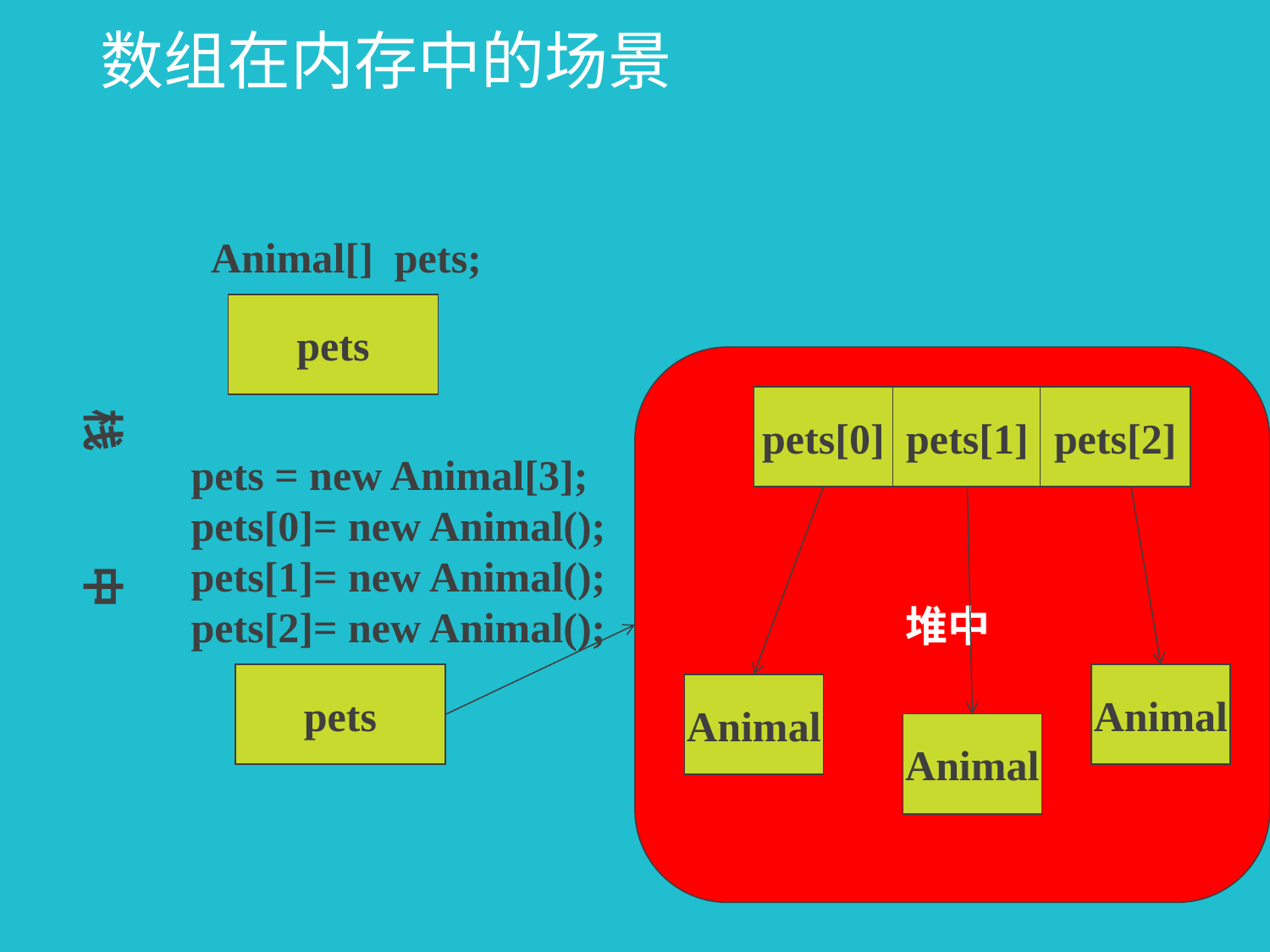

数组在内存中的场景
Animal[]  pets;
pets
堆中
pets[0]
pets[1]
pets[2]
栈            中
pets = new Animal[3];
pets[0]= new Animal();
pets[1]= new Animal();
pets[2]= new Animal();
pets
Animal
Animal
Animal